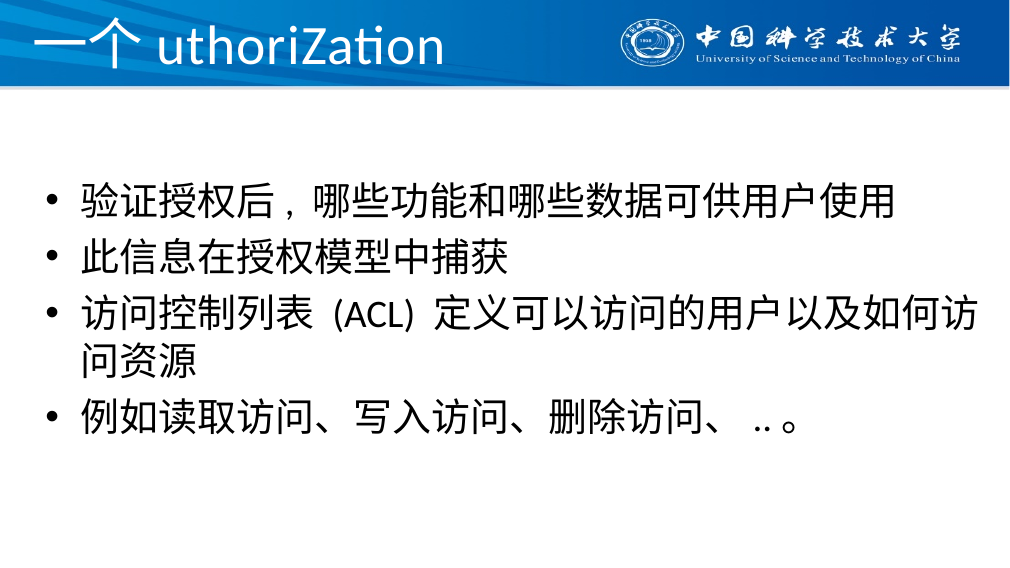

# 一个uthoriZation
验证授权后, 哪些功能和哪些数据可供用户使用
此信息在授权模型中捕获
访问控制列表 (ACL) 定义可以访问的用户以及如何访问资源
例如读取访问、写入访问、删除访问、..。